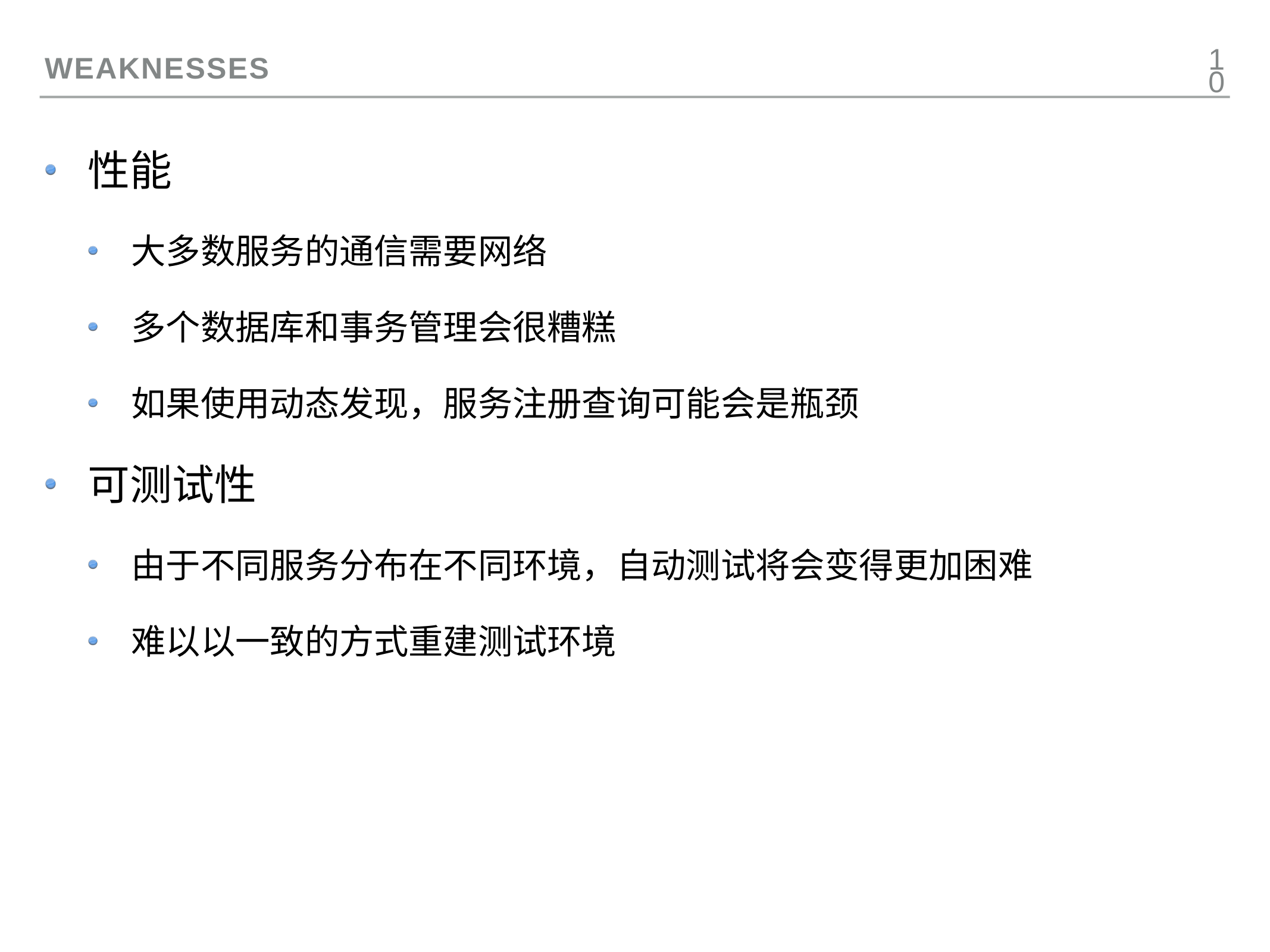

10
Weaknesses
性能
大多数服务的通信需要网络
多个数据库和事务管理会很糟糕
如果使用动态发现，服务注册查询可能会是瓶颈
可测试性
由于不同服务分布在不同环境，自动测试将会变得更加困难
难以以一致的方式重建测试环境